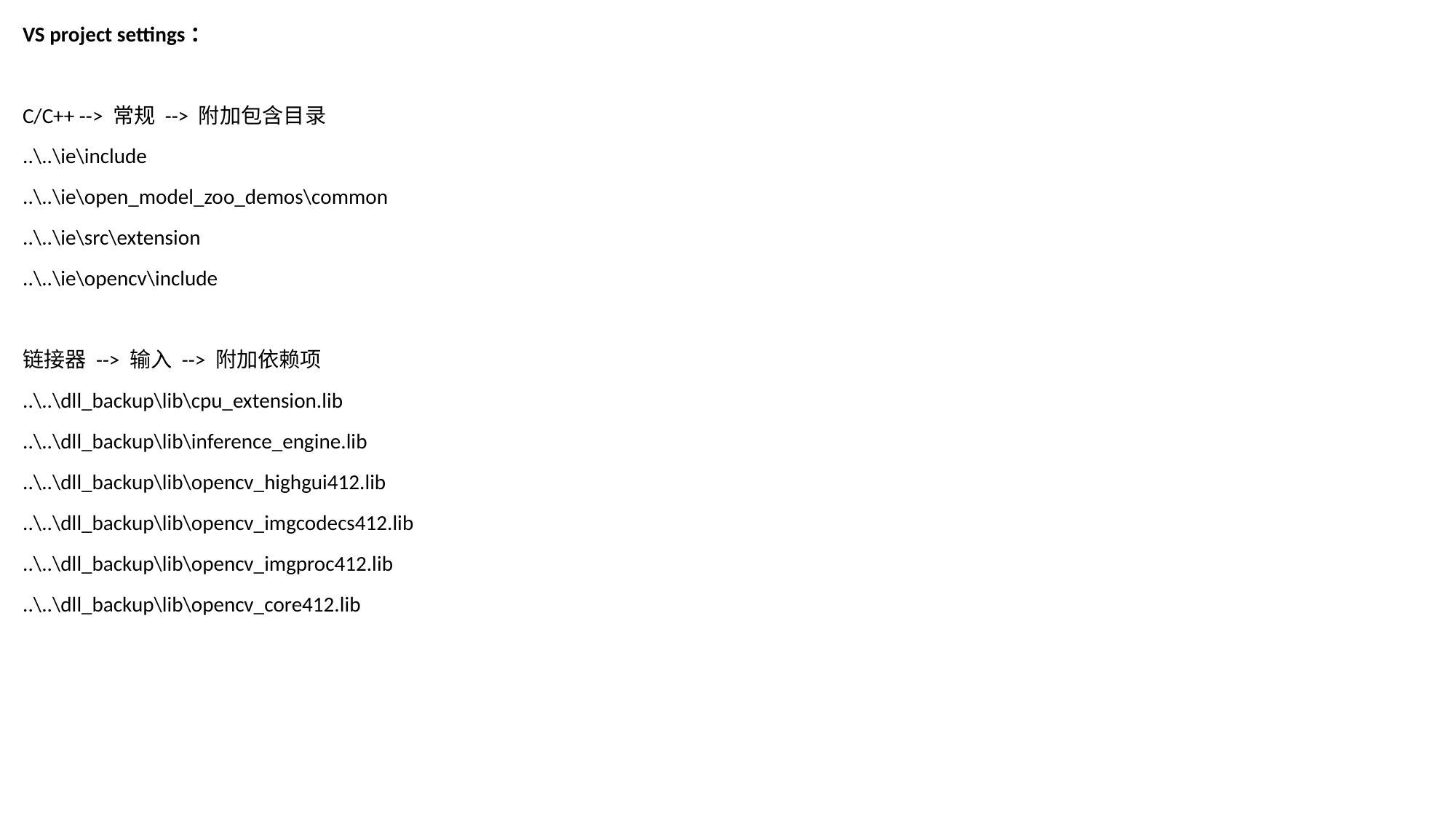

VS project settings：

C/C++ --> 常规 --> 附加包含目录
..\..\ie\include
..\..\ie\open_model_zoo_demos\common
..\..\ie\src\extension
..\..\ie\opencv\include

链接器 --> 输入 --> 附加依赖项
..\..\dll_backup\lib\cpu_extension.lib
..\..\dll_backup\lib\inference_engine.lib
..\..\dll_backup\lib\opencv_highgui412.lib
..\..\dll_backup\lib\opencv_imgcodecs412.lib
..\..\dll_backup\lib\opencv_imgproc412.lib
..\..\dll_backup\lib\opencv_core412.lib